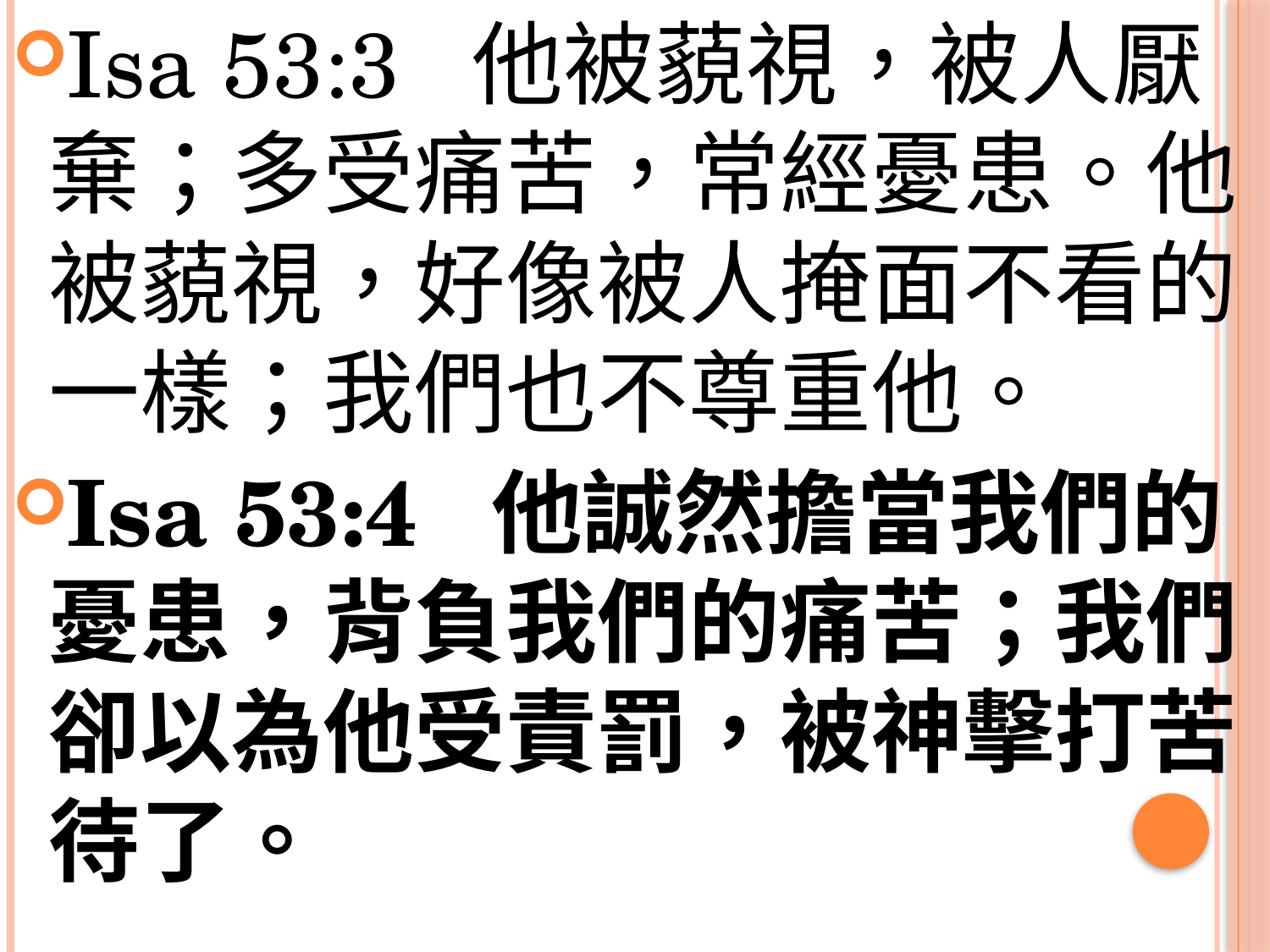

Isa 53:3  他被藐視，被人厭棄；多受痛苦，常經憂患。他被藐視，好像被人掩面不看的一樣；我們也不尊重他。
Isa 53:4  他誠然擔當我們的憂患，背負我們的痛苦；我們卻以為他受責罰，被神擊打苦待了。